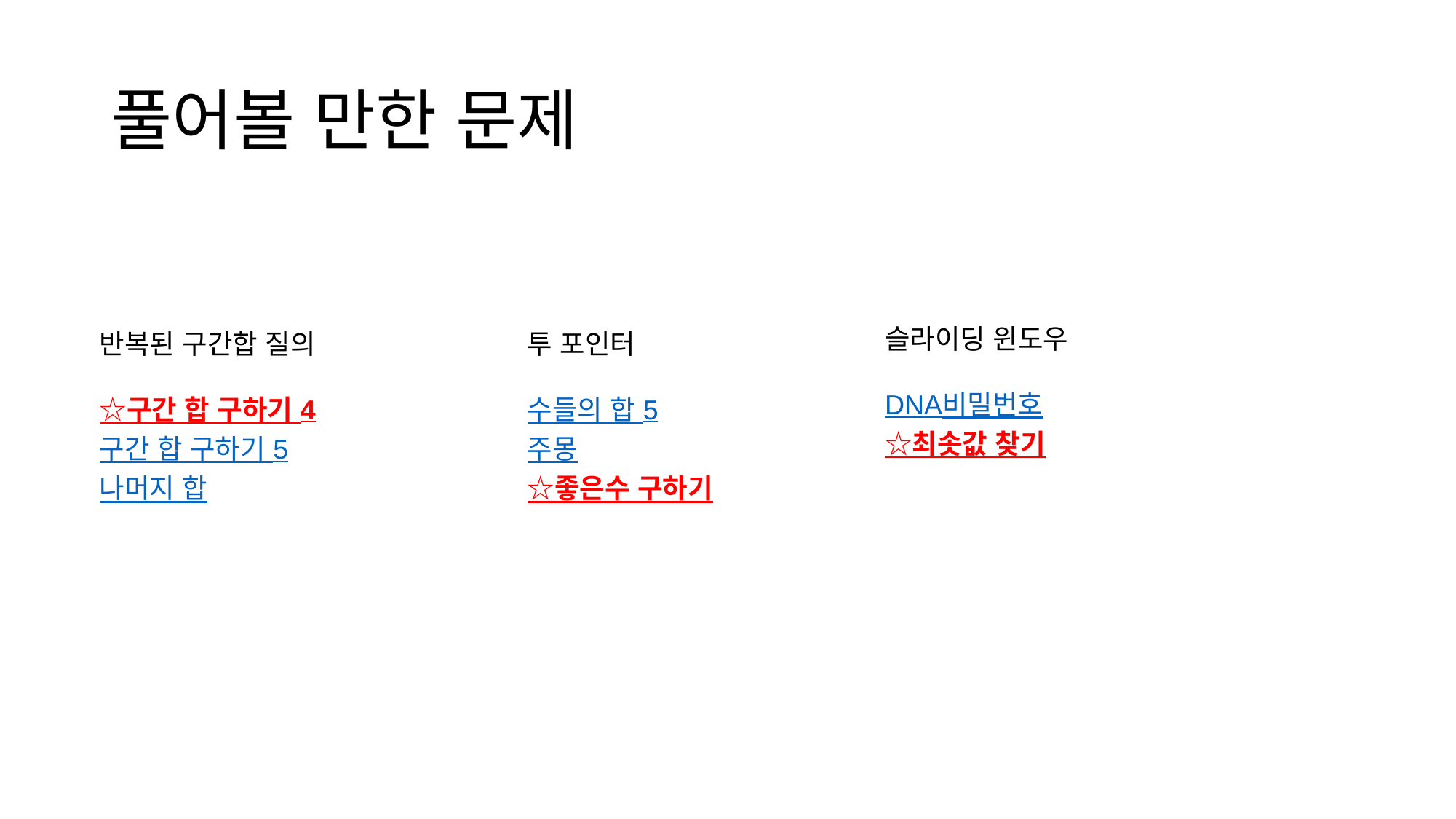

# 풀어볼 만한 문제
슬라이딩 윈도우

DNA비밀번호
☆최솟값 찾기
반복된 구간합 질의

☆구간 합 구하기 4
구간 합 구하기 5
나머지 합
투 포인터

수들의 합 5
주몽
☆좋은수 구하기